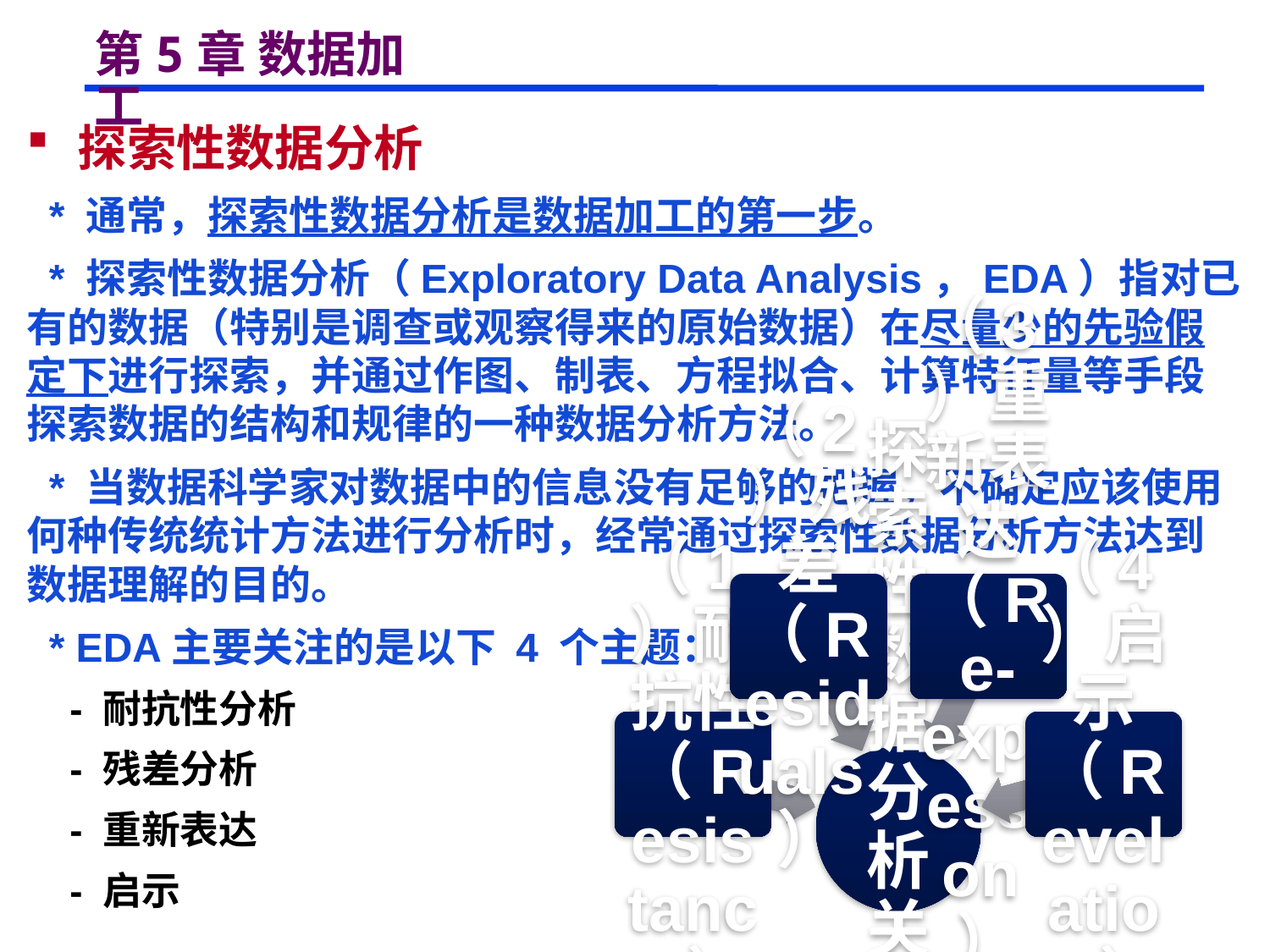

# 第5章 数据加工
 探索性数据分析
  * 通常，探索性数据分析是数据加工的第一步。
  * 探索性数据分析（Exploratory Data Analysis，EDA）指对已有的数据（特别是调查或观察得来的原始数据）在尽量少的先验假定下进行探索，并通过作图、制表、方程拟合、计算特征量等手段探索数据的结构和规律的一种数据分析方法。
  * 当数据科学家对数据中的信息没有足够的把握，不确定应该使用何种传统统计方法进行分析时，经常通过探索性数据分析方法达到数据理解的目的。
  * EDA主要关注的是以下 4 个主题：
    - 耐抗性分析
    - 残差分析
    - 重新表达
    - 启示
探索性数据分析关注的主题
（1）耐抗性（Resistance）
（2）残差（Residuals）
（3）重新表达（Re-expression）
（4）启示（Revelation）